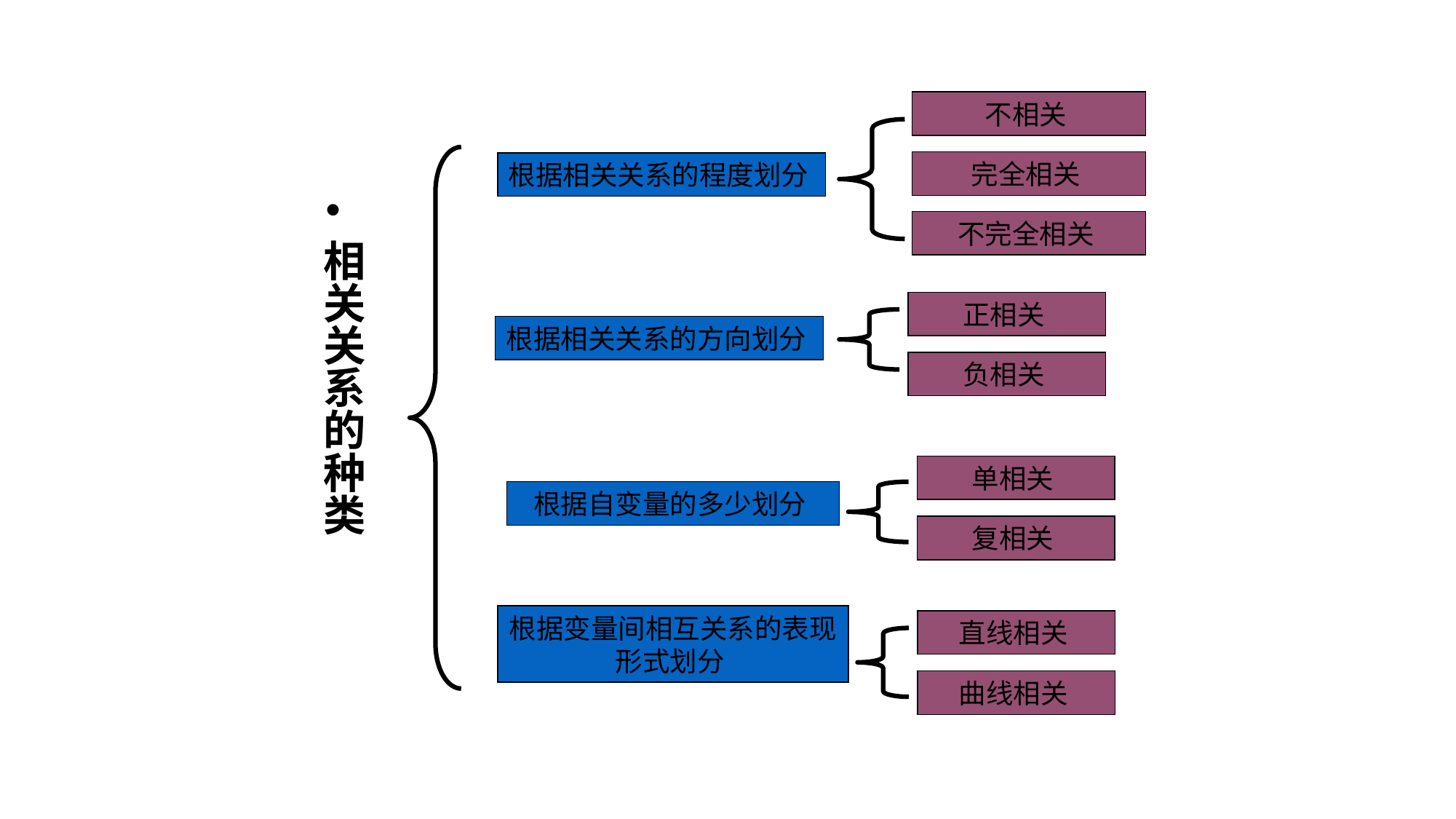

不相关

完全相关
根据相关关系的程度划分
相关关系的种类
不完全相关
正相关

根据相关关系的方向划分
负相关
单相关
复相关
根据自变量的多少划分

根据变量间相互关系的表现形式划分
直线相关
曲线相关